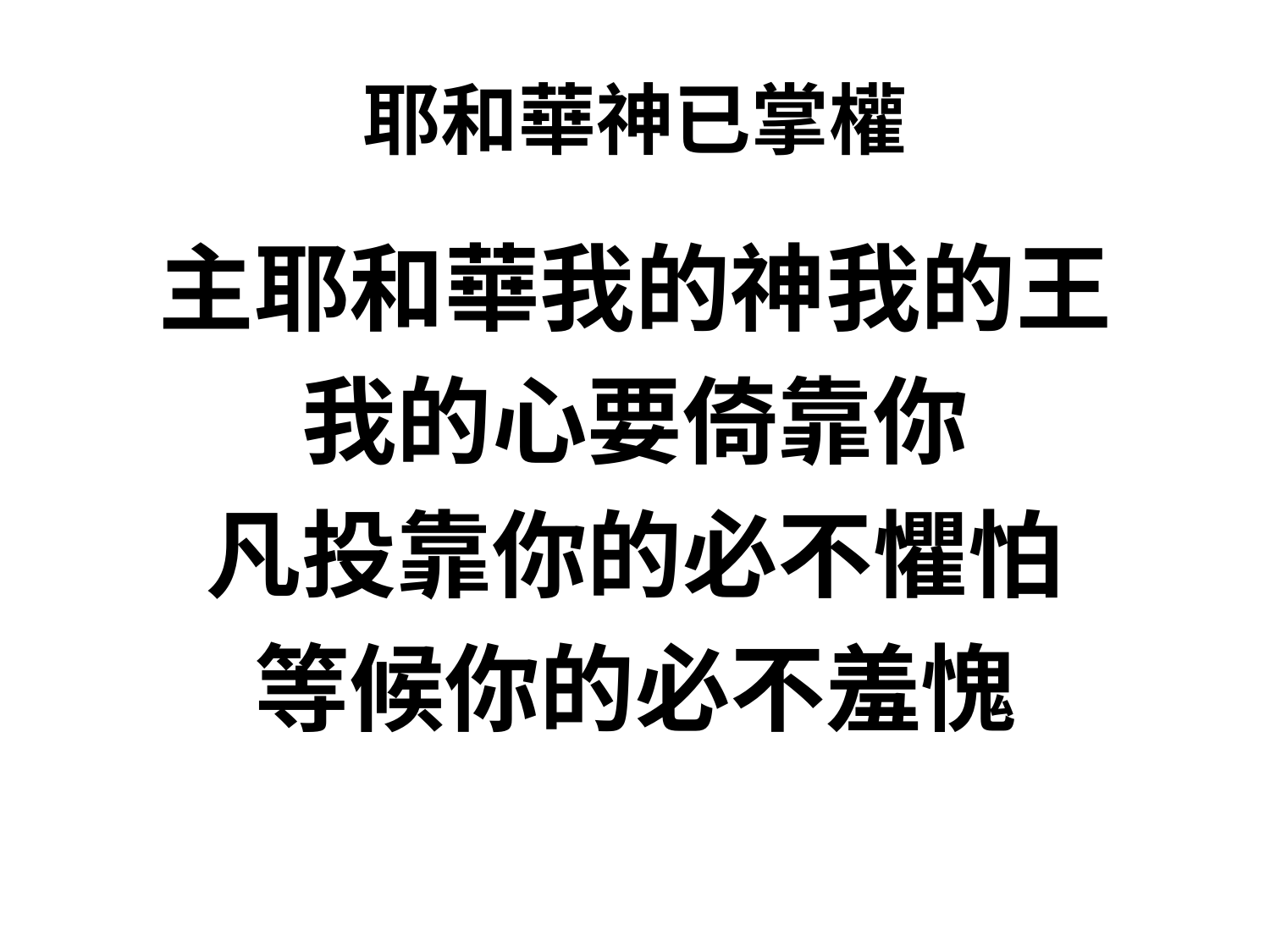

# 耶和華神已掌權
主耶和華我的神我的王
我的心要倚靠你
凡投靠你的必不懼怕
等候你的必不羞愧